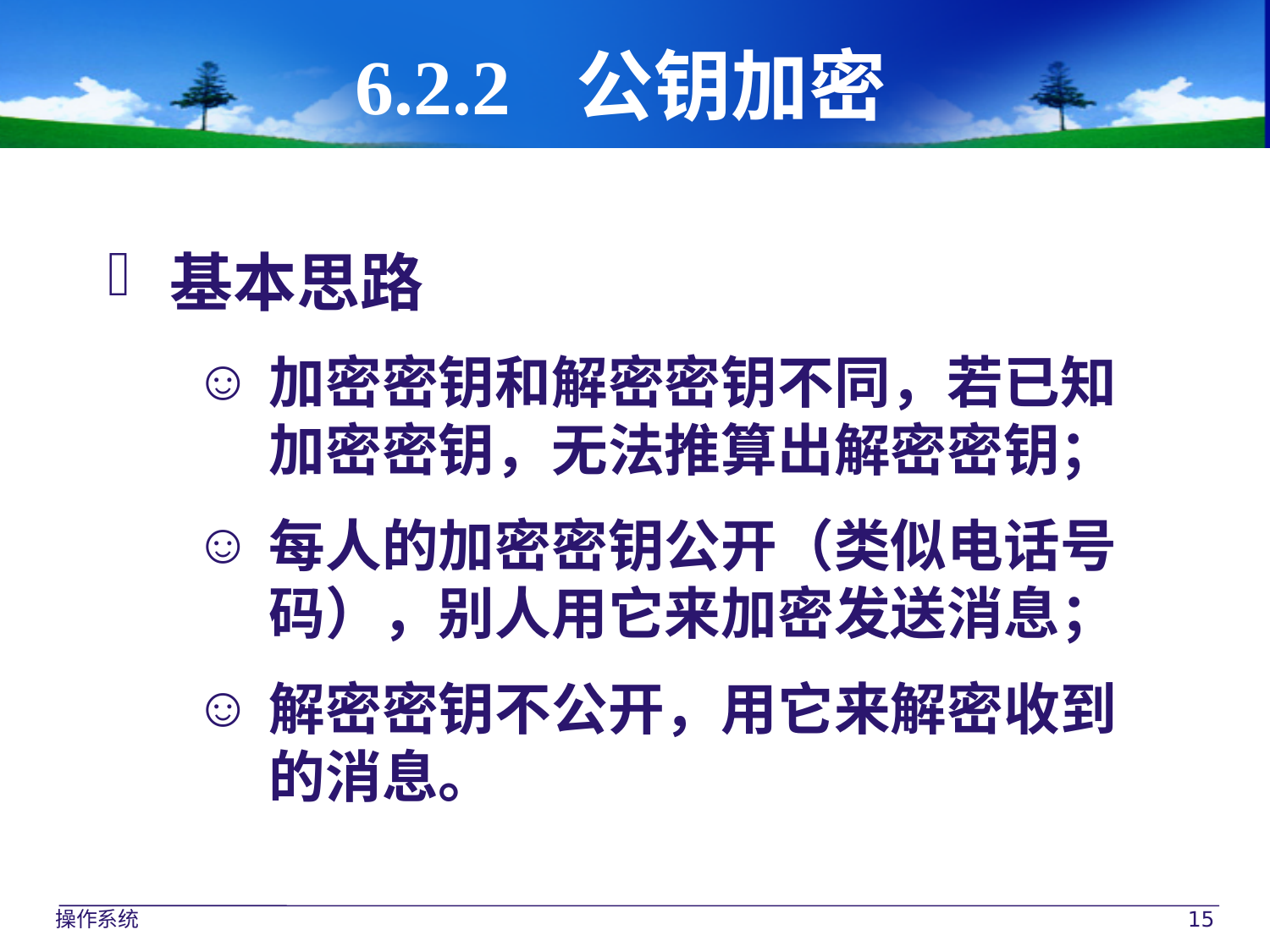

# 6.2.2 公钥加密
基本思路
加密密钥和解密密钥不同，若已知加密密钥，无法推算出解密密钥；
每人的加密密钥公开（类似电话号码），别人用它来加密发送消息；
解密密钥不公开，用它来解密收到的消息。
操作系统
15